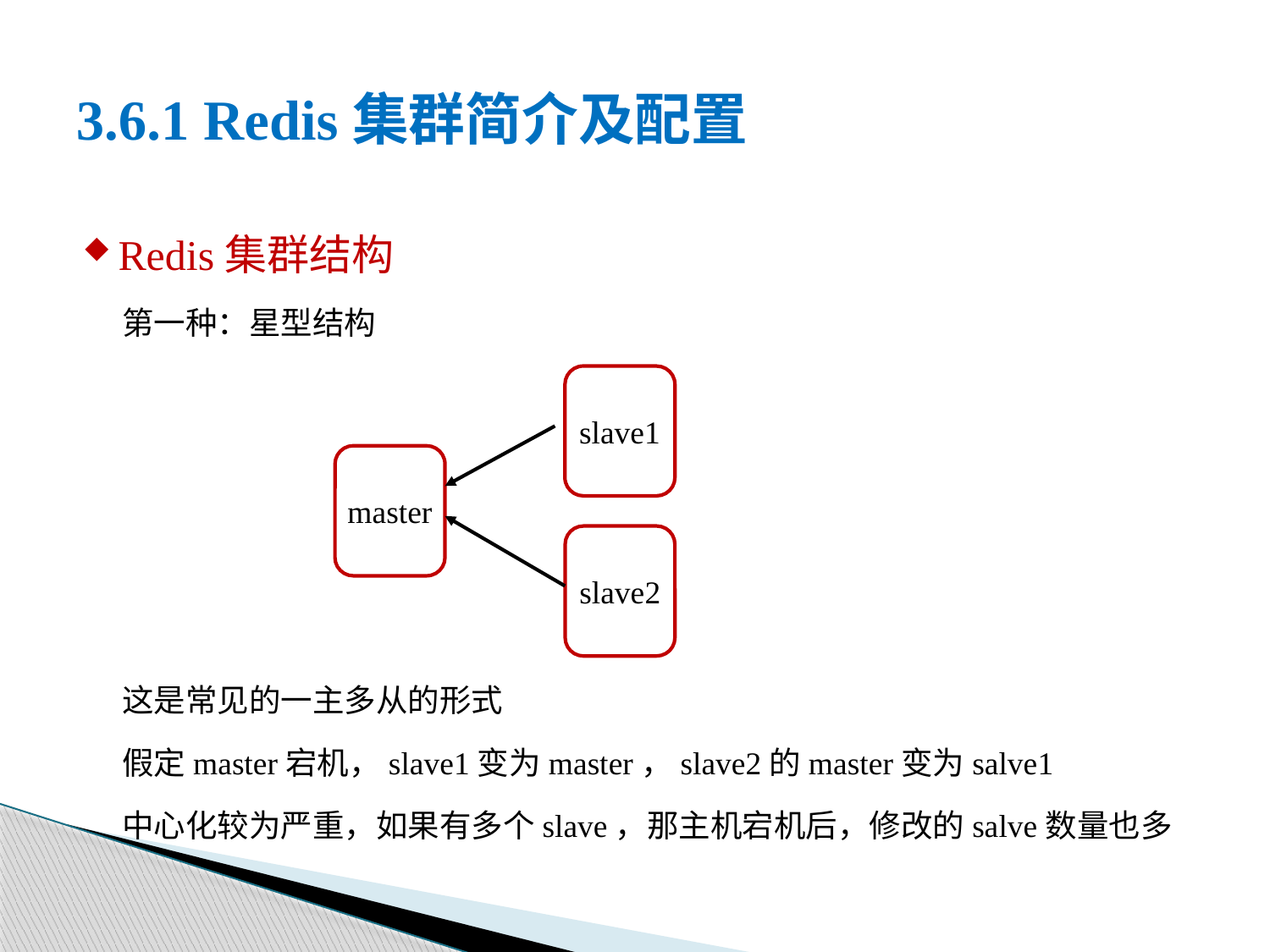

# 3.6.1 Redis集群简介及配置
Redis集群结构
第一种：星型结构

这是常见的一主多从的形式
假定master宕机，slave1变为master，slave2的master变为salve1
中心化较为严重，如果有多个slave，那主机宕机后，修改的salve数量也多

slave1

master

slave2